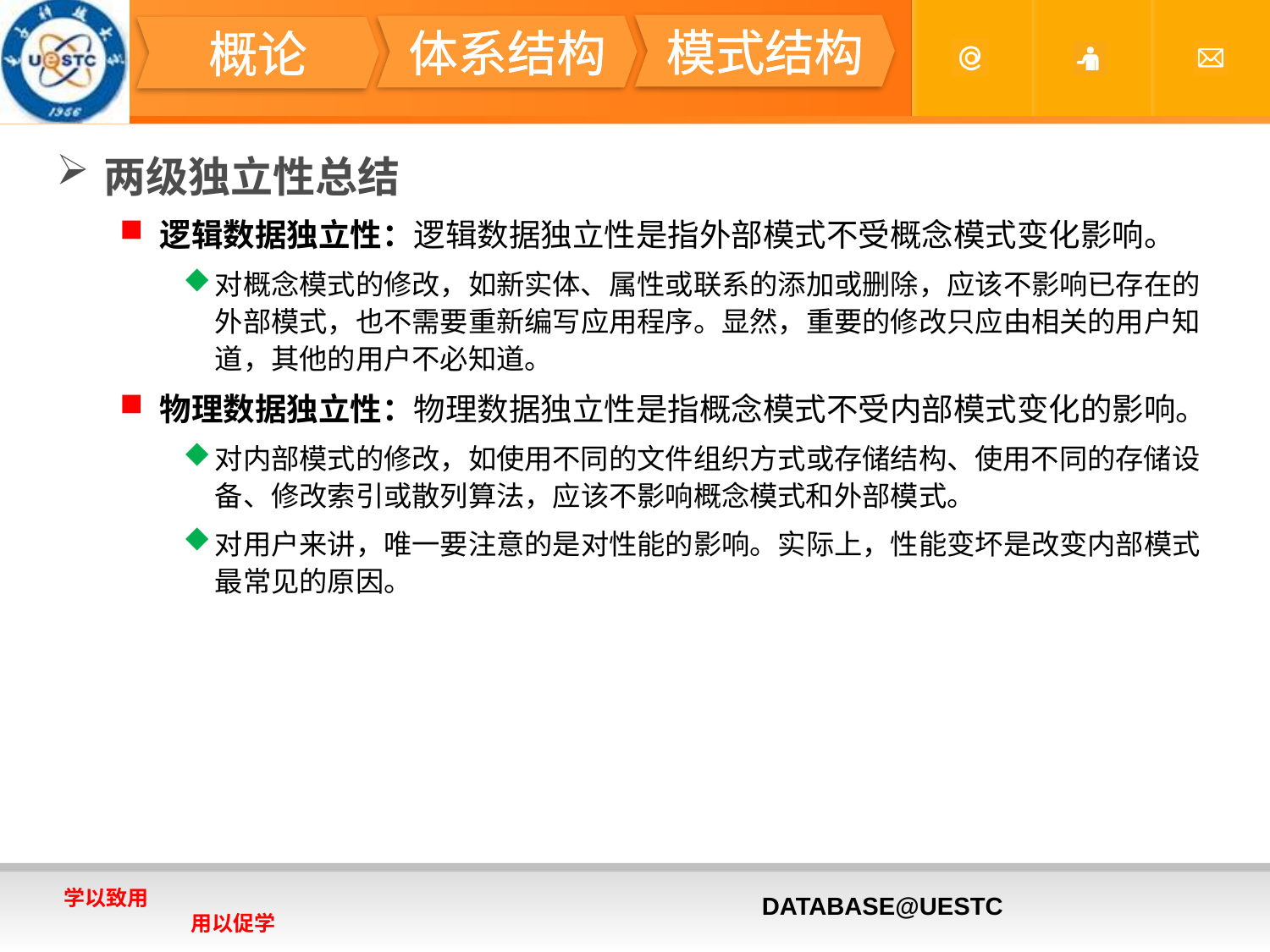

#
模式结构
体系结构
概论
两级独立性总结
逻辑数据独立性：逻辑数据独立性是指外部模式不受概念模式变化影响。
对概念模式的修改，如新实体、属性或联系的添加或删除，应该不影响已存在的外部模式，也不需要重新编写应用程序。显然，重要的修改只应由相关的用户知道，其他的用户不必知道。
物理数据独立性：物理数据独立性是指概念模式不受内部模式变化的影响。
对内部模式的修改，如使用不同的文件组织方式或存储结构、使用不同的存储设备、修改索引或散列算法，应该不影响概念模式和外部模式。
对用户来讲，唯一要注意的是对性能的影响。实际上，性能变坏是改变内部模式最常见的原因。